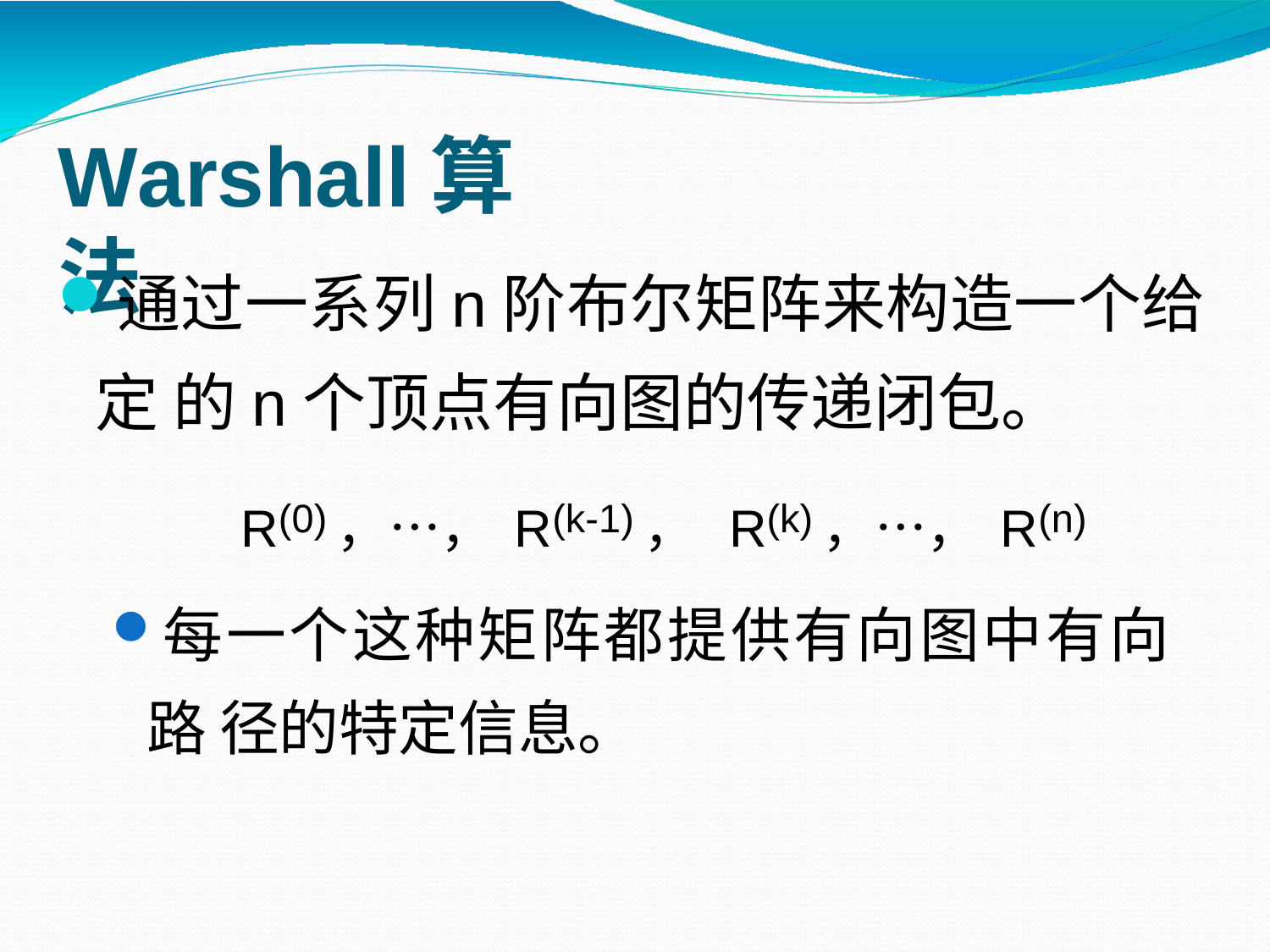

# Warshall算法
通过一系列n阶布尔矩阵来构造一个给定 的n个顶点有向图的传递闭包。
R(0)，…，R(k-1)， R(k)，…，R(n)
每一个这种矩阵都提供有向图中有向路 径的特定信息。